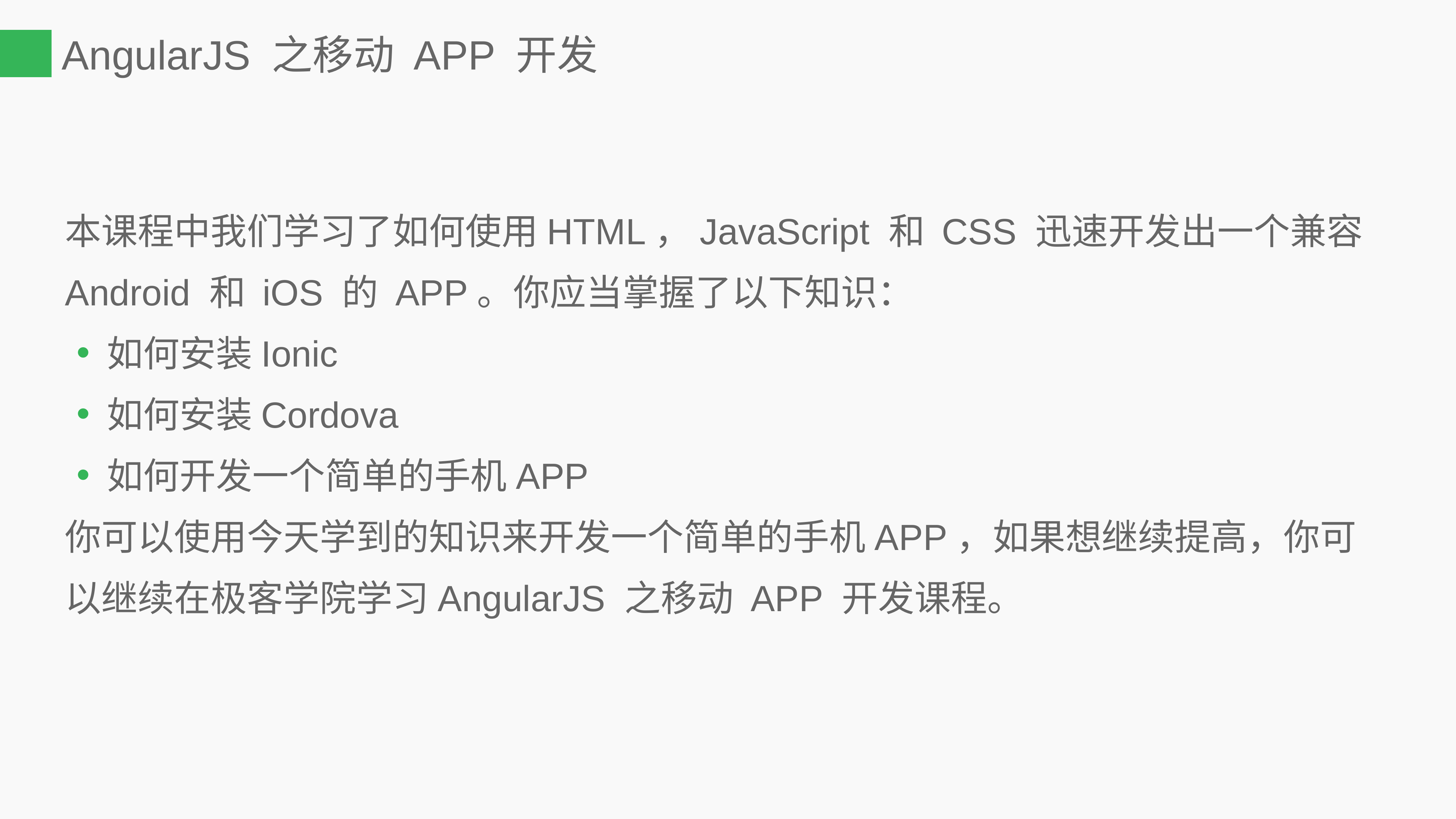

# AngularJS 之移动 APP 开发
本课程中我们学习了如何使用HTML，JavaScript 和 CSS 迅速开发出一个兼容 Android 和 iOS 的 APP。你应当掌握了以下知识：
如何安装Ionic
如何安装Cordova
如何开发一个简单的手机APP
你可以使用今天学到的知识来开发一个简单的手机APP，如果想继续提高，你可以继续在极客学院学习AngularJS 之移动 APP 开发课程。